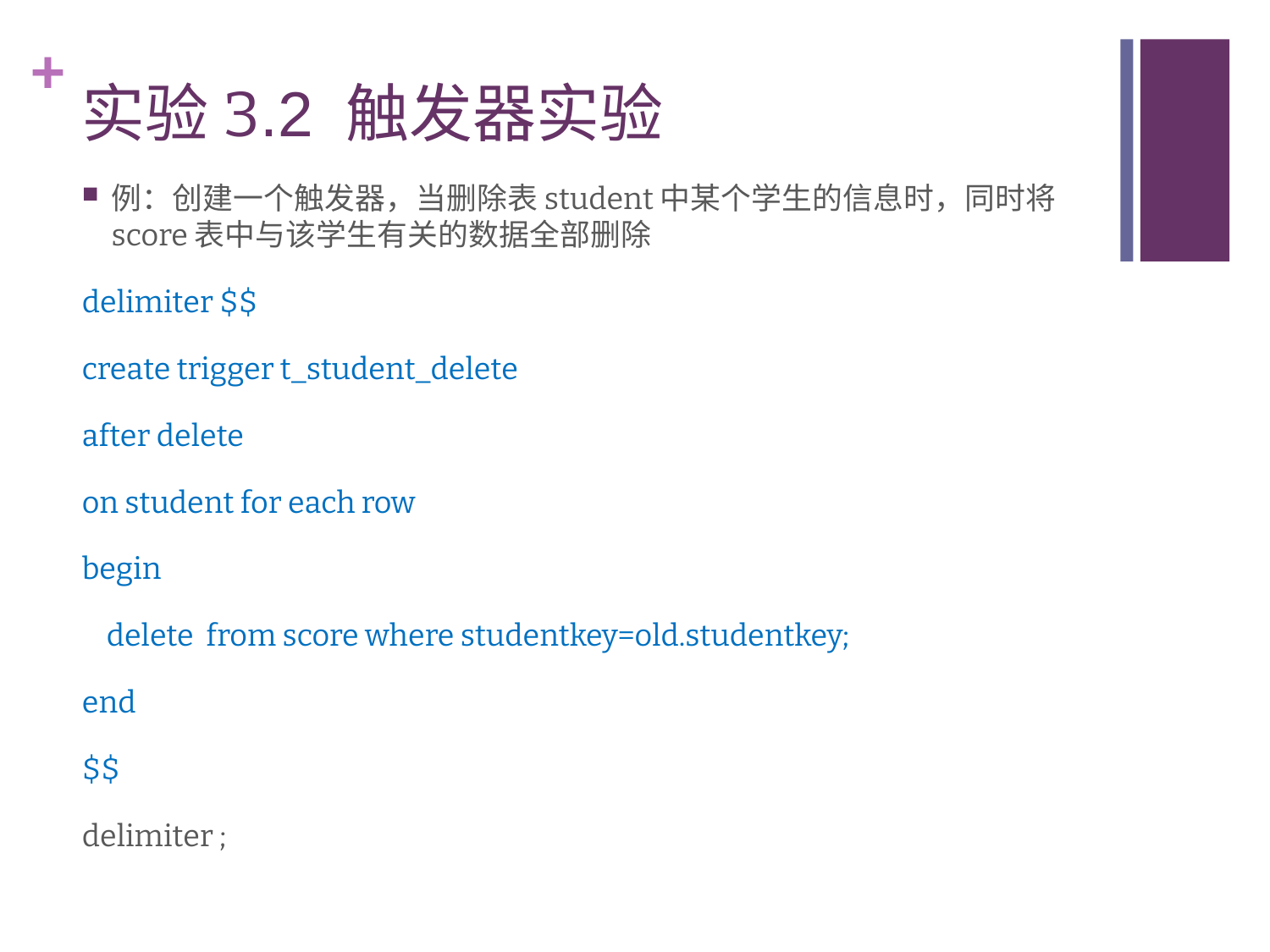

# 实验3.2 触发器实验
例：创建一个触发器，当删除表student中某个学生的信息时，同时将score表中与该学生有关的数据全部删除
delimiter $$
create trigger t_student_delete
after delete
on student for each row
begin
    delete  from score where studentkey=old.studentkey;
end
$$
delimiter ;